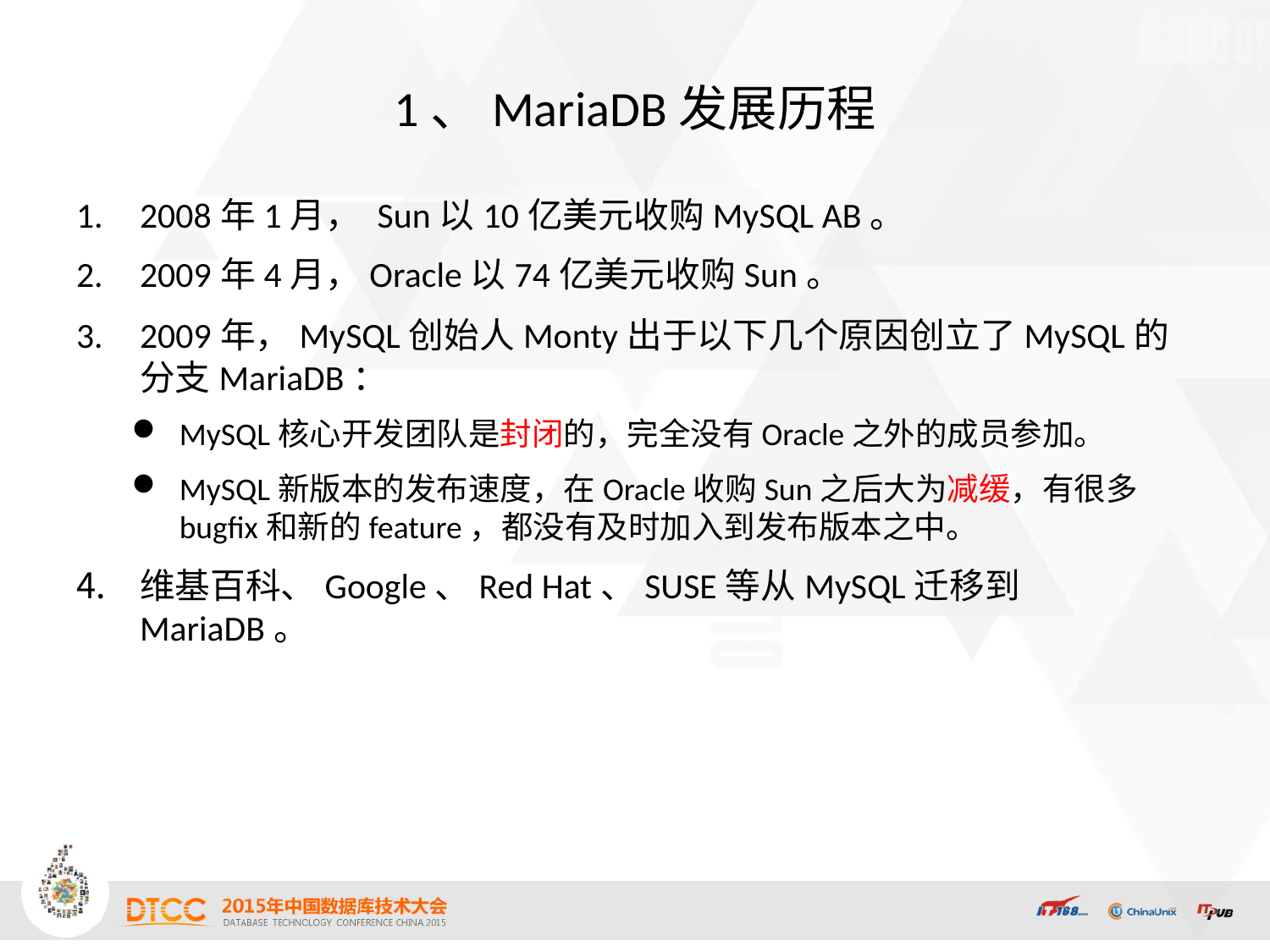

# 1、MariaDB发展历程
2008年1月， Sun以10亿美元收购MySQL AB。
2009年4月，Oracle以74亿美元收购Sun。
2009年，MySQL创始人Monty出于以下几个原因创立了MySQL的分支MariaDB：
MySQL核心开发团队是封闭的，完全没有Oracle之外的成员参加。
MySQL新版本的发布速度，在Oracle收购Sun之后大为减缓，有很多bugfix和新的feature，都没有及时加入到发布版本之中。
维基百科、Google、Red Hat、SUSE等从MySQL迁移到MariaDB。